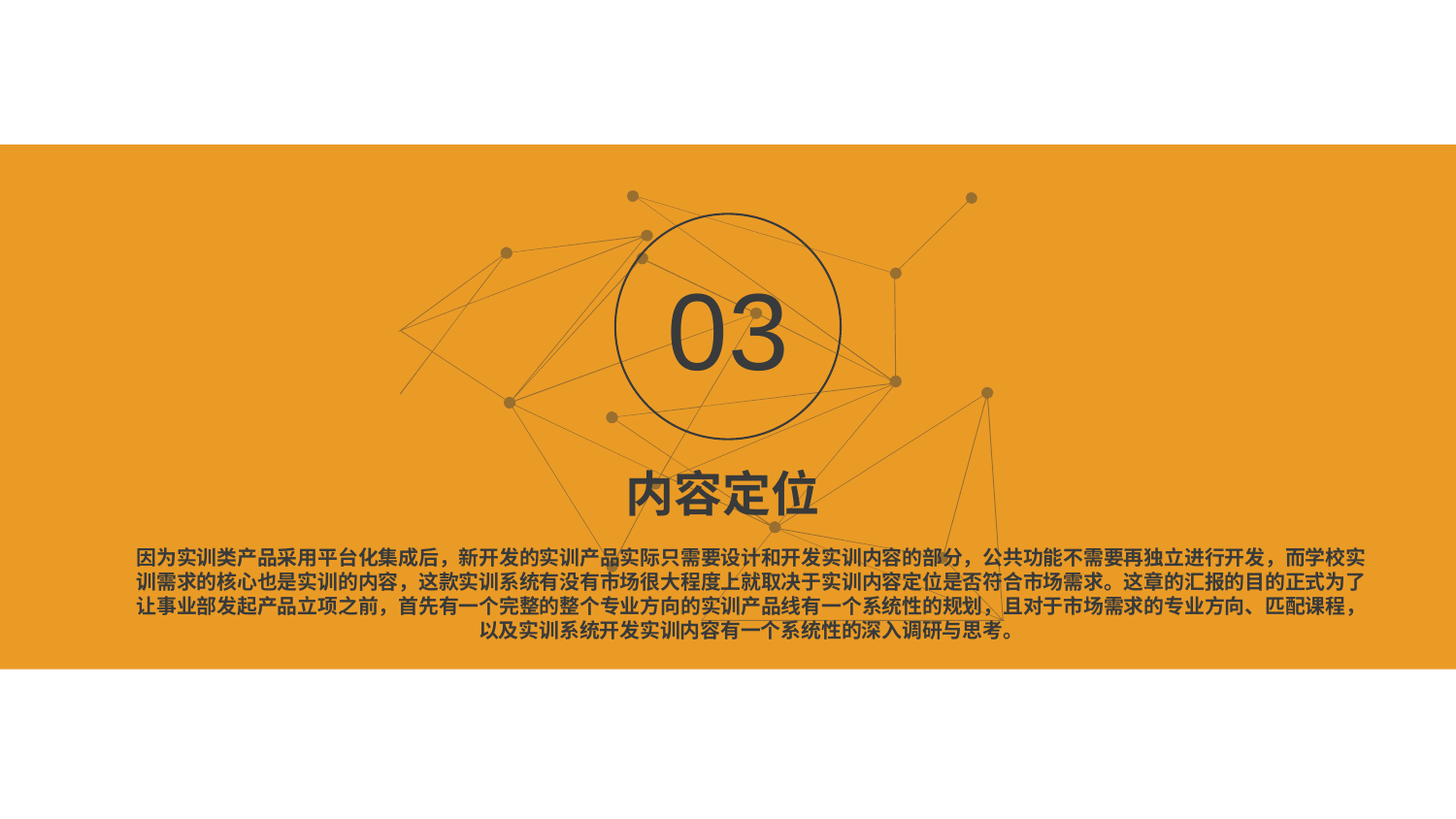

03
内容定位
因为实训类产品采用平台化集成后，新开发的实训产品实际只需要设计和开发实训内容的部分，公共功能不需要再独立进行开发，而学校实训需求的核心也是实训的内容，这款实训系统有没有市场很大程度上就取决于实训内容定位是否符合市场需求。这章的汇报的目的正式为了让事业部发起产品立项之前，首先有一个完整的整个专业方向的实训产品线有一个系统性的规划，且对于市场需求的专业方向、匹配课程，以及实训系统开发实训内容有一个系统性的深入调研与思考。